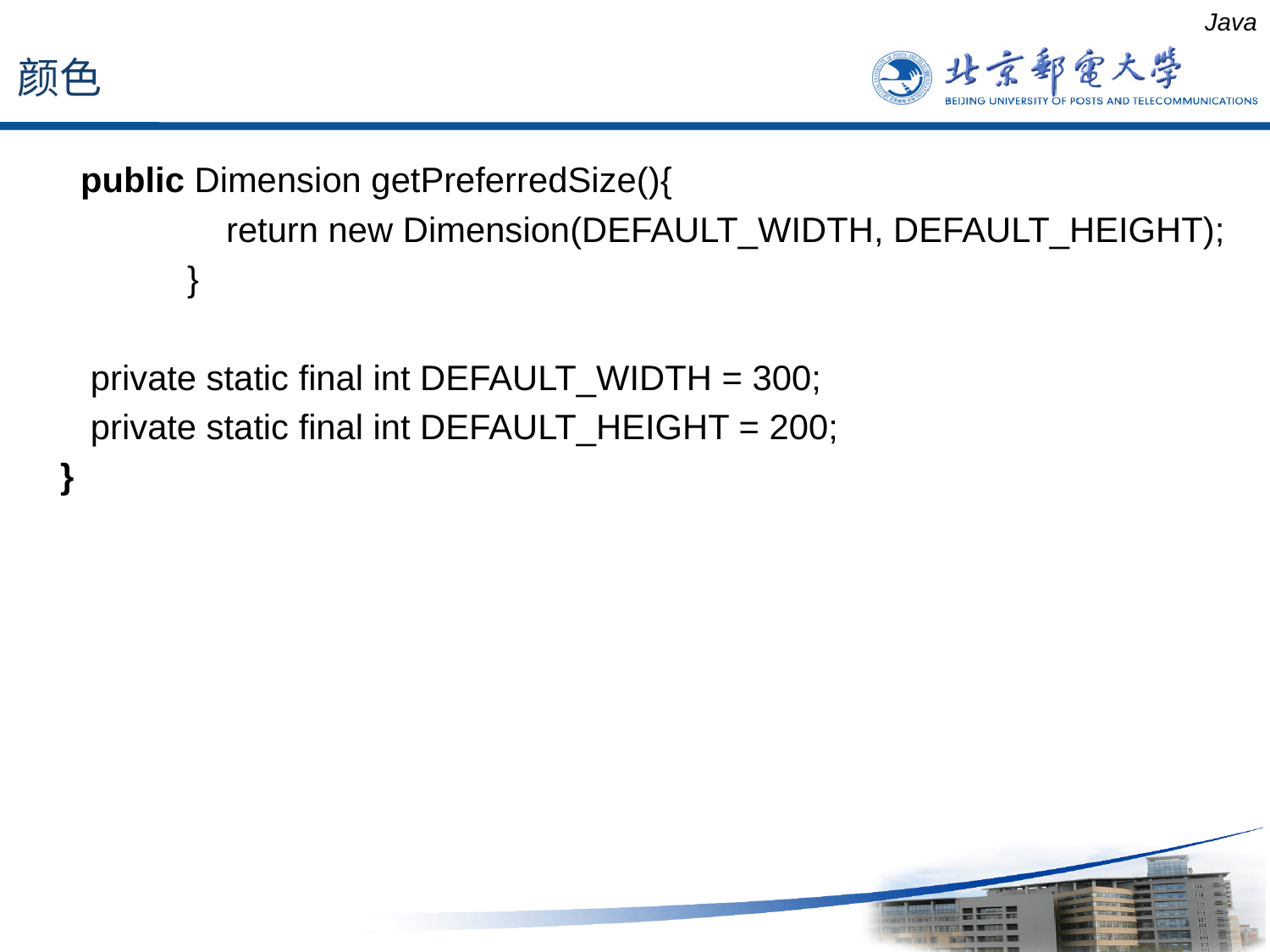

颜色
Java
       public Dimension getPreferredSize(){
		    return new Dimension(DEFAULT_WIDTH, DEFAULT_HEIGHT);
		}

        private static final int DEFAULT_WIDTH = 300;
        private static final int DEFAULT_HEIGHT = 200;
	}